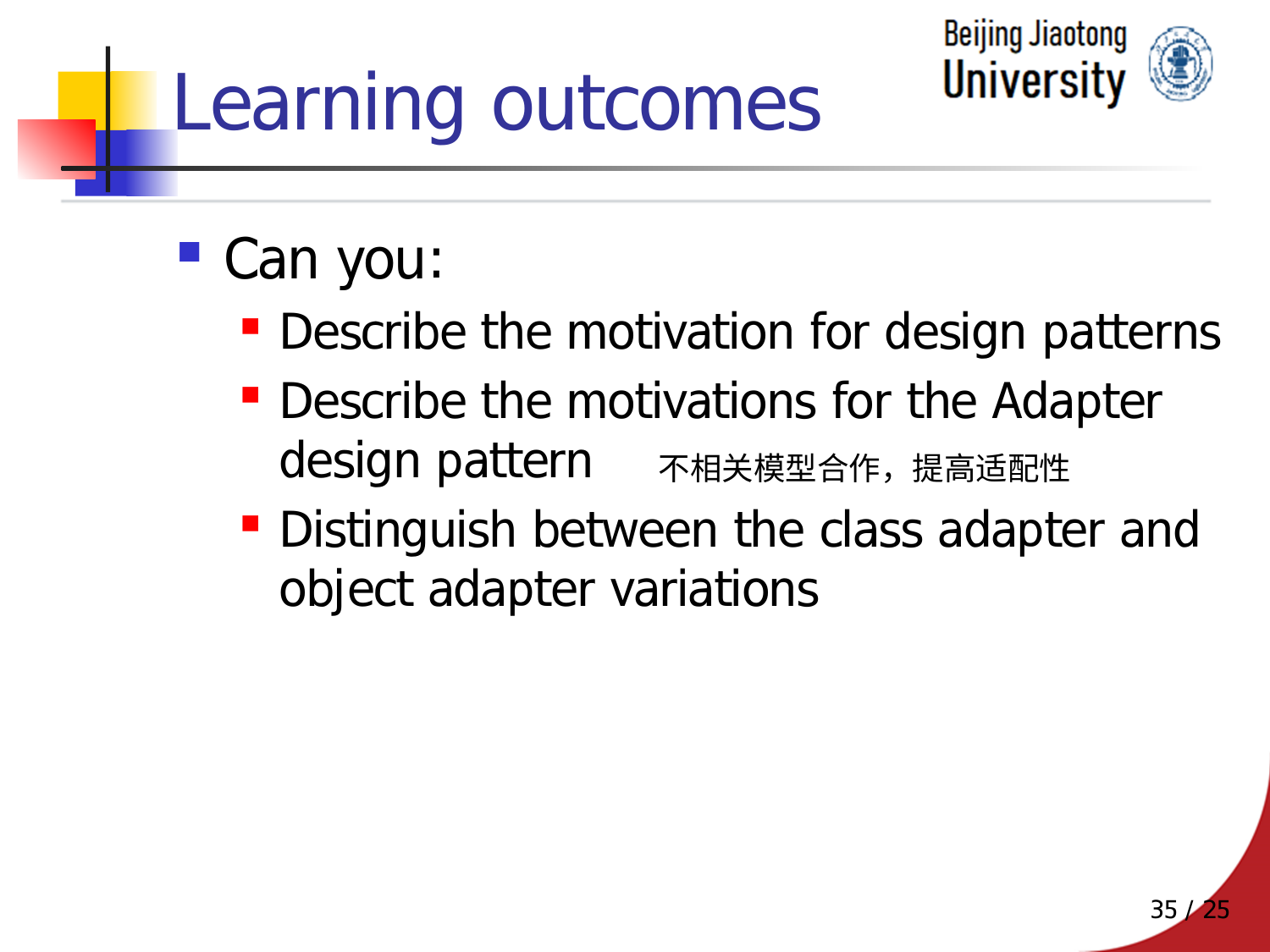

# Learning outcomes
Can you:
Describe the motivation for design patterns
Describe the motivations for the Adapter design pattern
Distinguish between the class adapter and object adapter variations

不相关模型合作，提高适配性
35